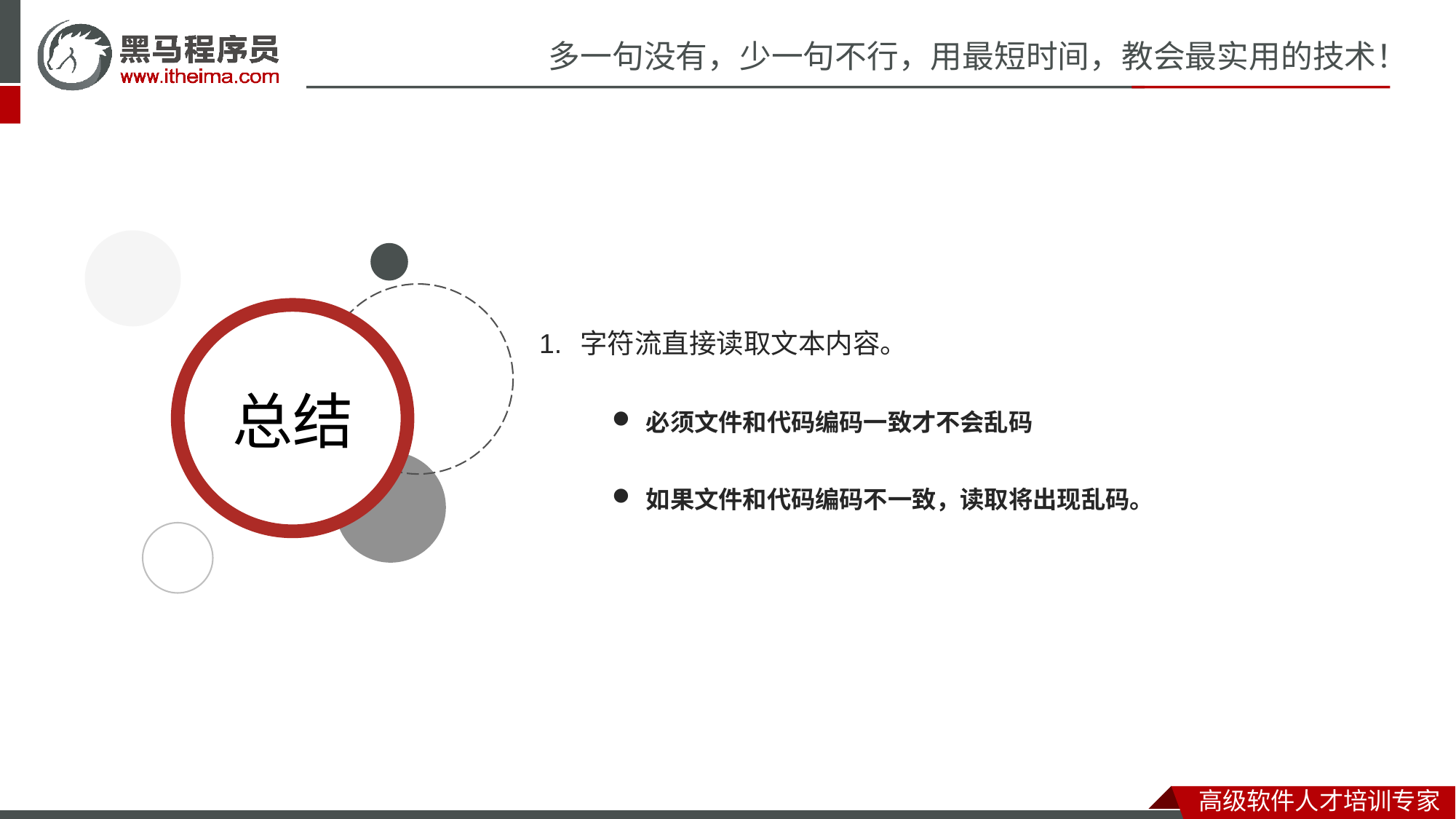

字符流直接读取文本内容。
必须文件和代码编码一致才不会乱码
如果文件和代码编码不一致，读取将出现乱码。